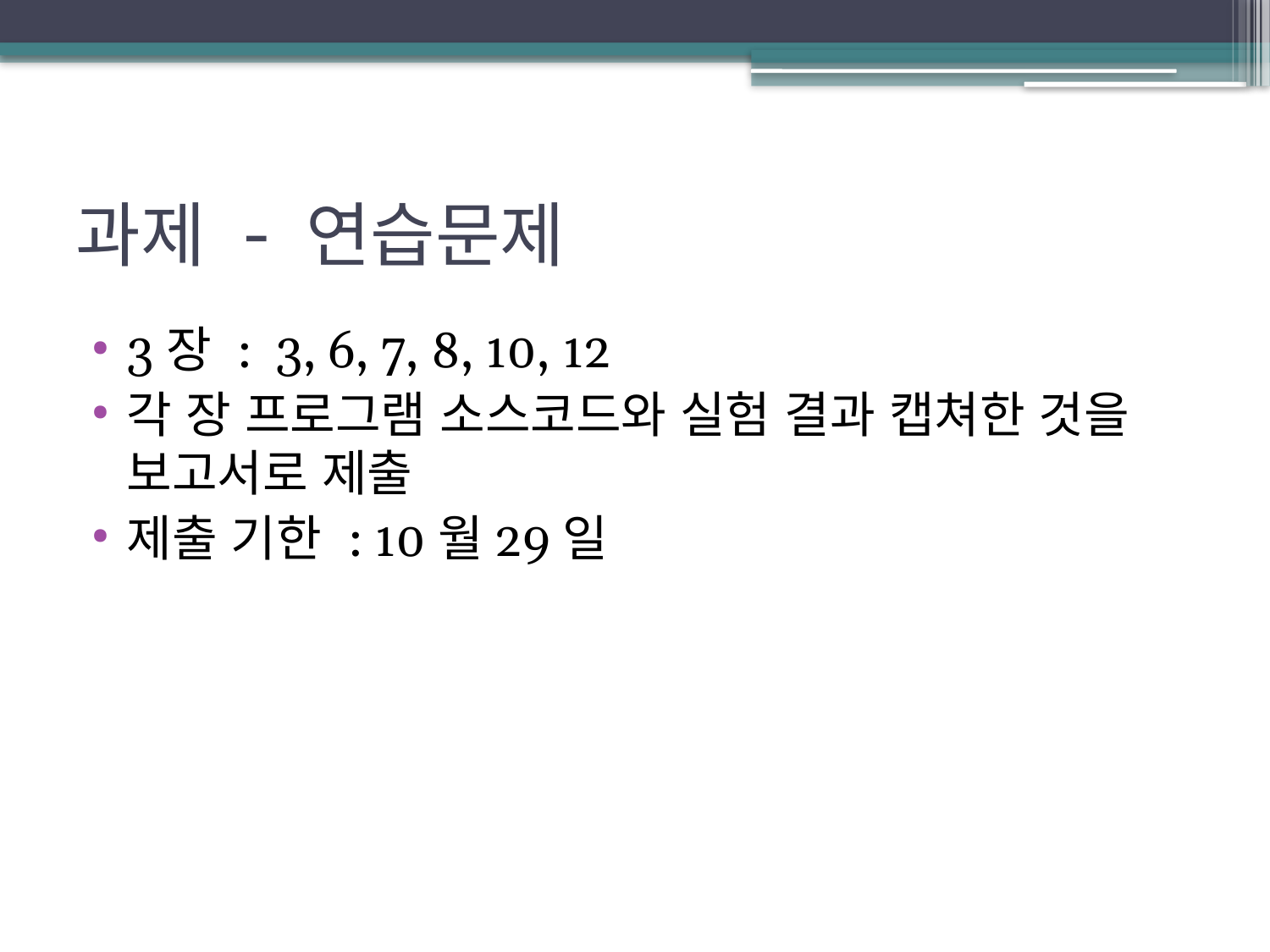

# 과제 - 연습문제
3장 :  3, 6, 7, 8, 10, 12
각 장 프로그램 소스코드와 실험 결과 캡쳐한 것을 보고서로 제출
제출 기한 : 10월29일